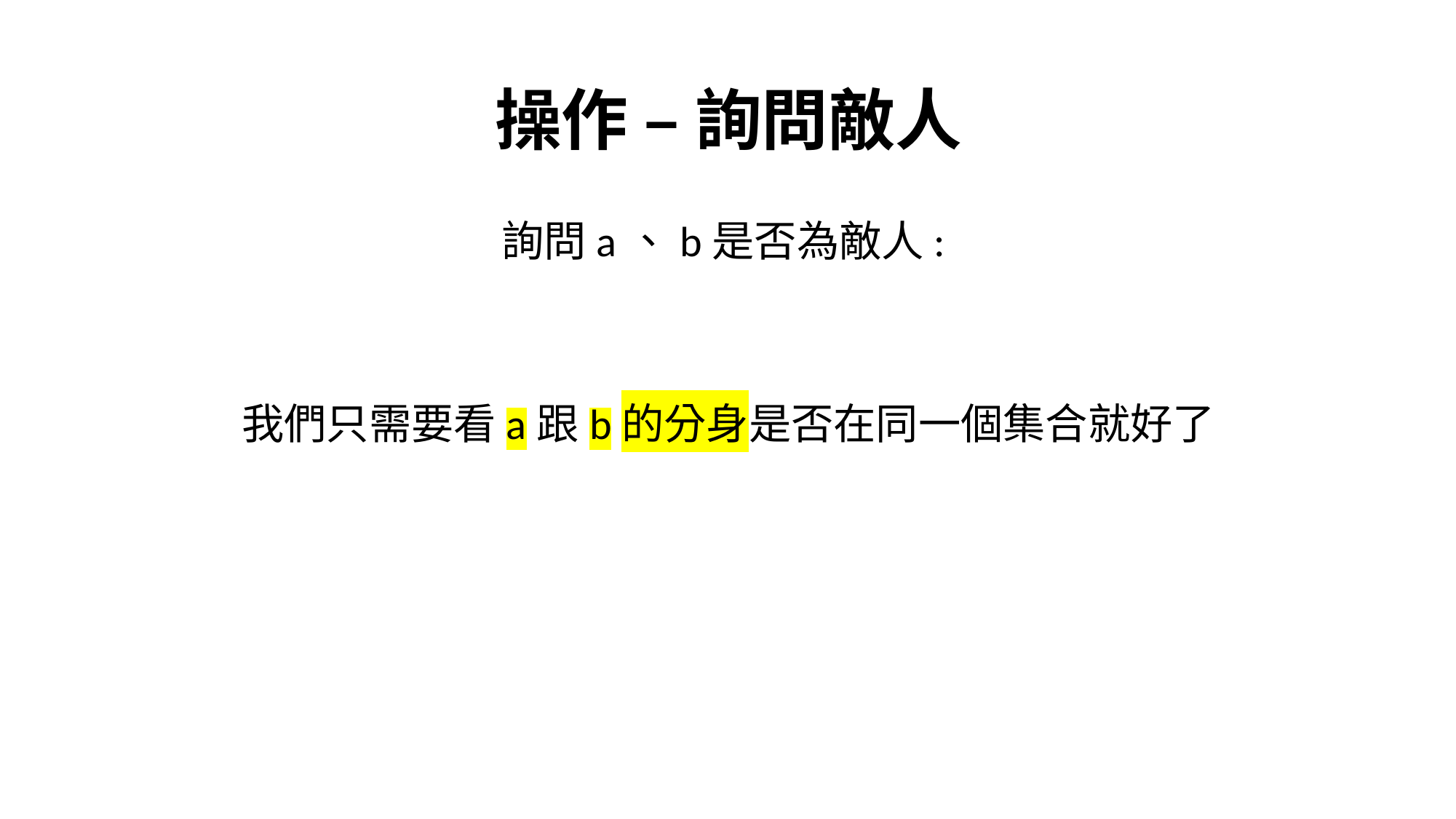

# 操作 – 詢問敵人
詢問a、b是否為敵人:

我們只需要看a跟b的分身是否在同一個集合就好了